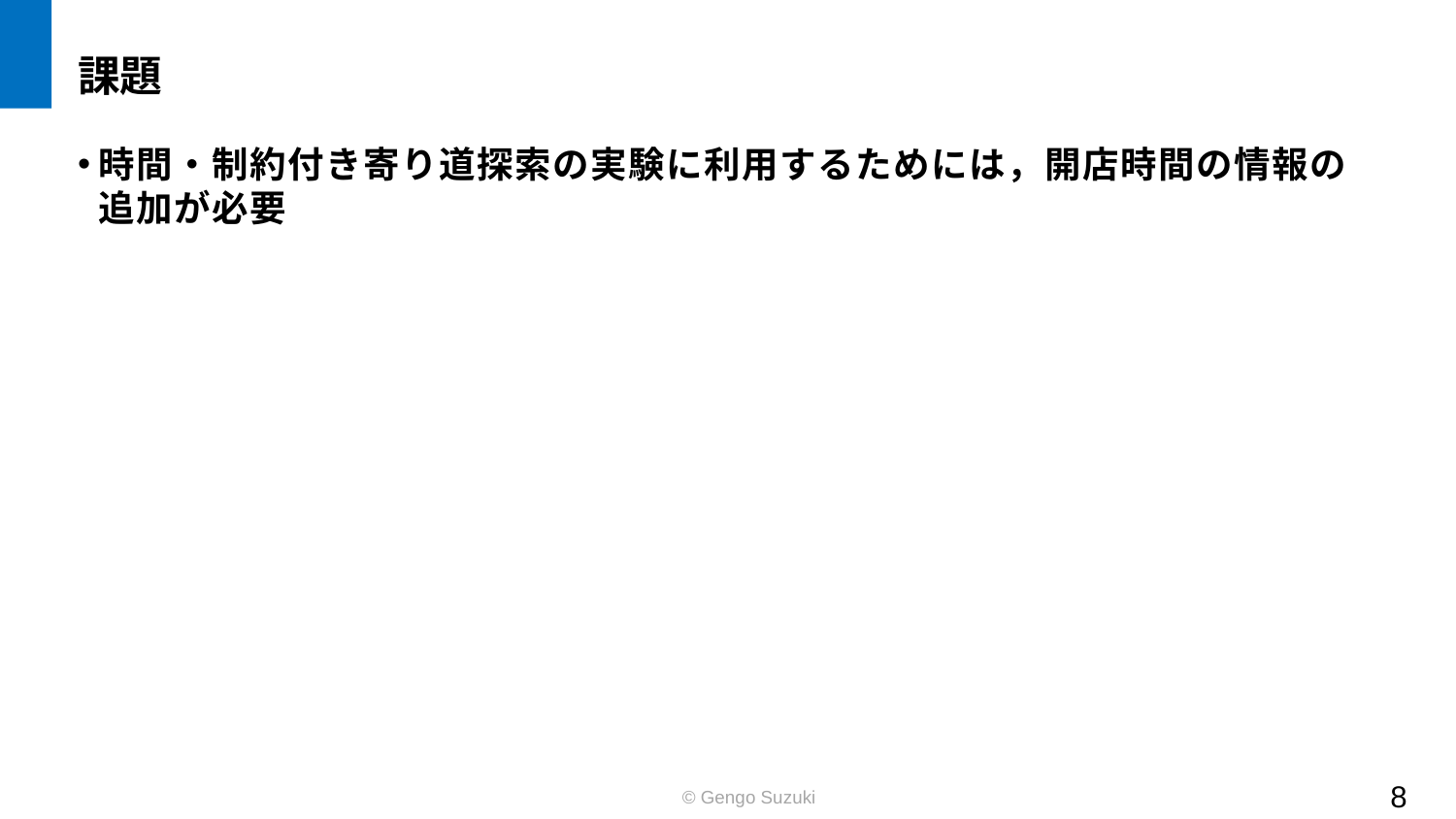

# 課題
時間・制約付き寄り道探索の実験に利用するためには，開店時間の情報の追加が必要